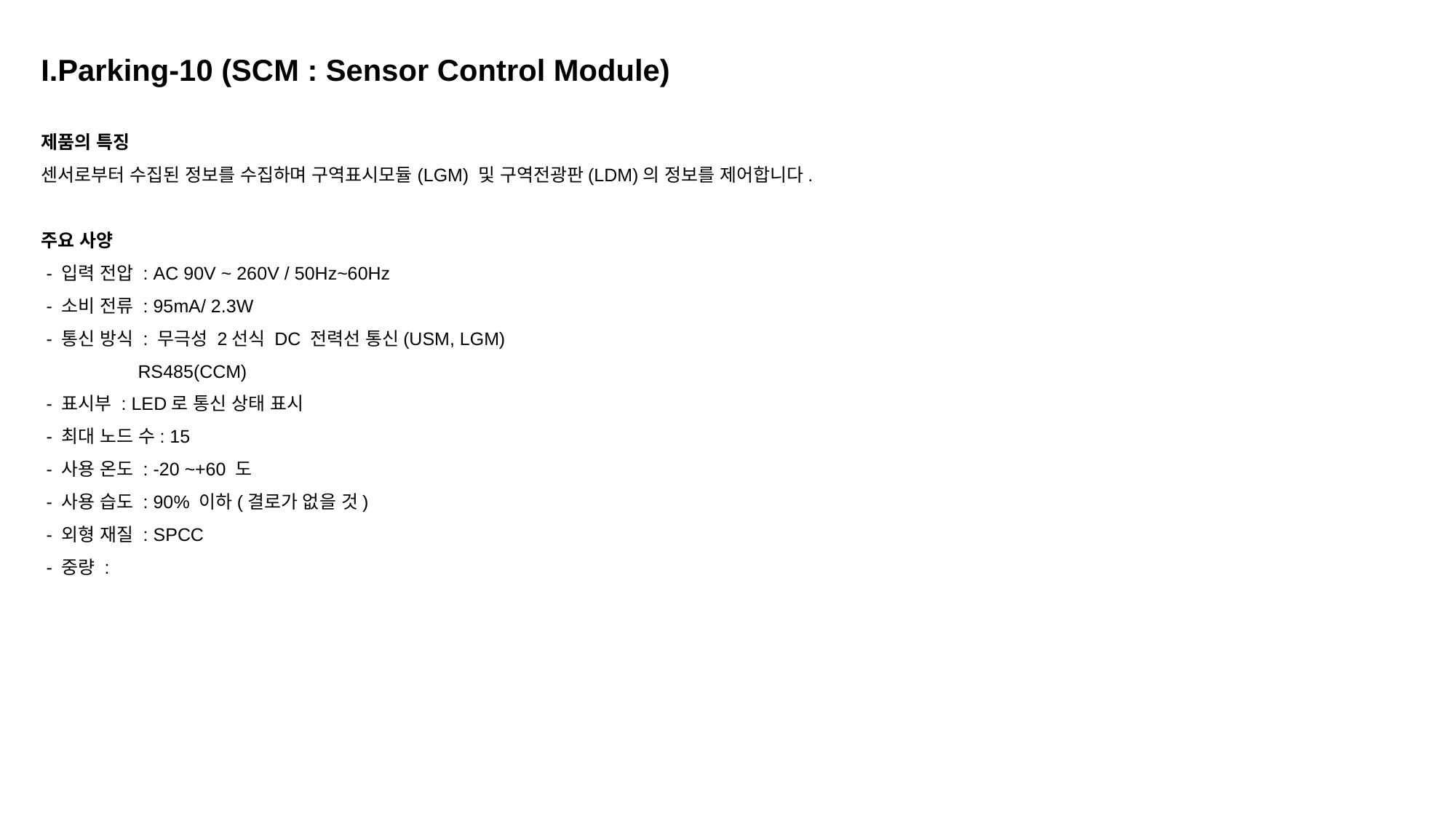

I.Parking-10 (SCM : Sensor Control Module)

제품의 특징
센서로부터 수집된 정보를 수집하며 구역표시모듈(LGM) 및 구역전광판(LDM)의 정보를 제어합니다.

주요 사양
 - 입력 전압 : AC 90V ~ 260V / 50Hz~60Hz
 - 소비 전류 : 95mA/ 2.3W
 - 통신 방식 : 무극성 2선식 DC 전력선 통신(USM, LGM)
                   RS485(CCM)
 - 표시부 : LED로 통신 상태 표시
 - 최대 노드 수: 15
 - 사용 온도 : -20 ~+60 도
 - 사용 습도 : 90% 이하(결로가 없을 것)
 - 외형 재질 : SPCC
 - 중량 :